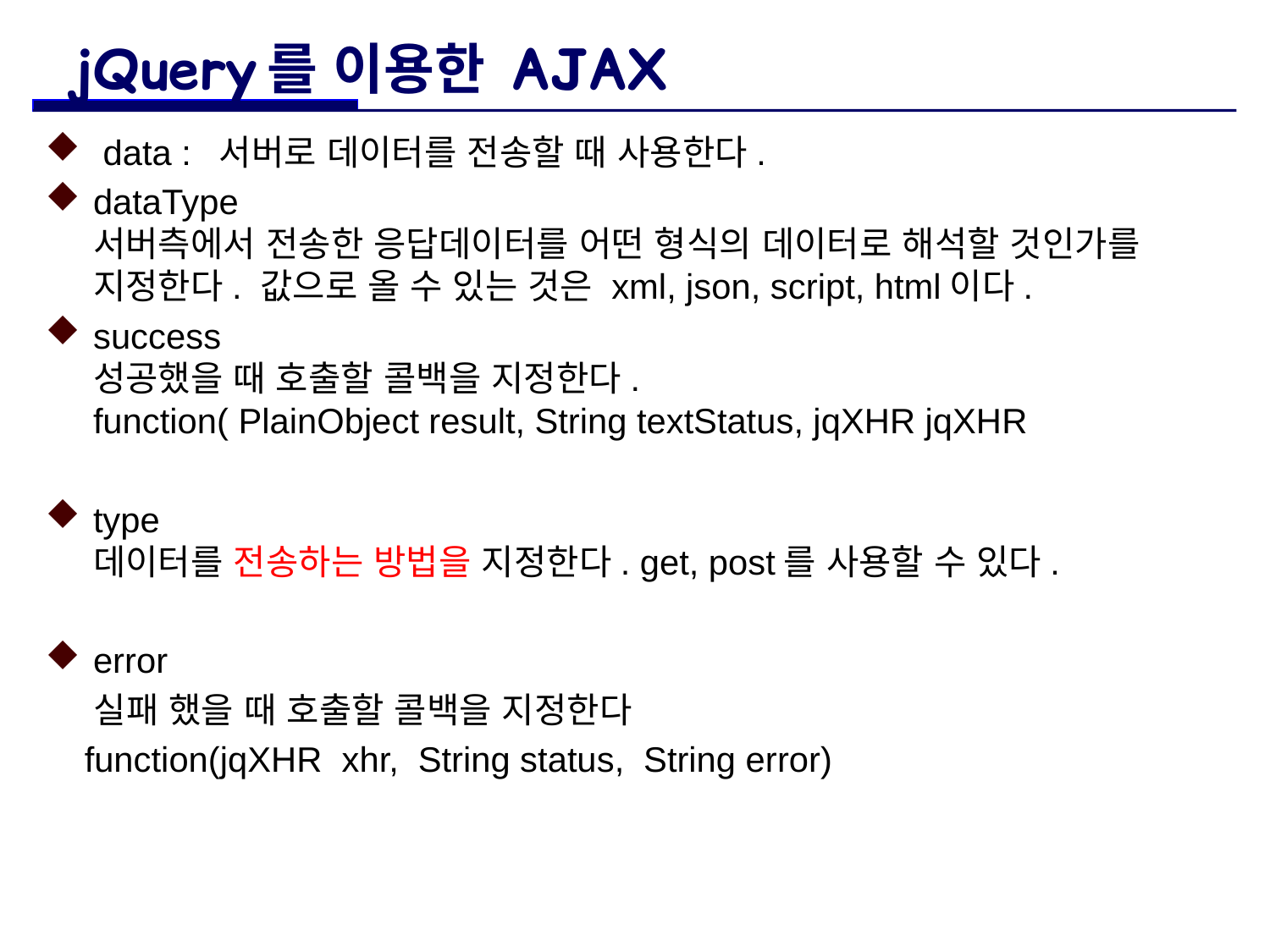

# jQuery를 이용한 AJAX
 data :  서버로 데이터를 전송할 때 사용한다.
dataType
서버측에서 전송한 응답데이터를 어떤 형식의 데이터로 해석할 것인가를 지정한다. 값으로 올 수 있는 것은 xml, json, script, html이다.
success
성공했을 때 호출할 콜백을 지정한다.
function( PlainObject result, String textStatus, jqXHR jqXHR

type
데이터를 전송하는 방법을 지정한다. get, post를 사용할 수 있다.

error
    실패 했을 때 호출할 콜백을 지정한다
    function(jqXHR  xhr,  String status,  String error)